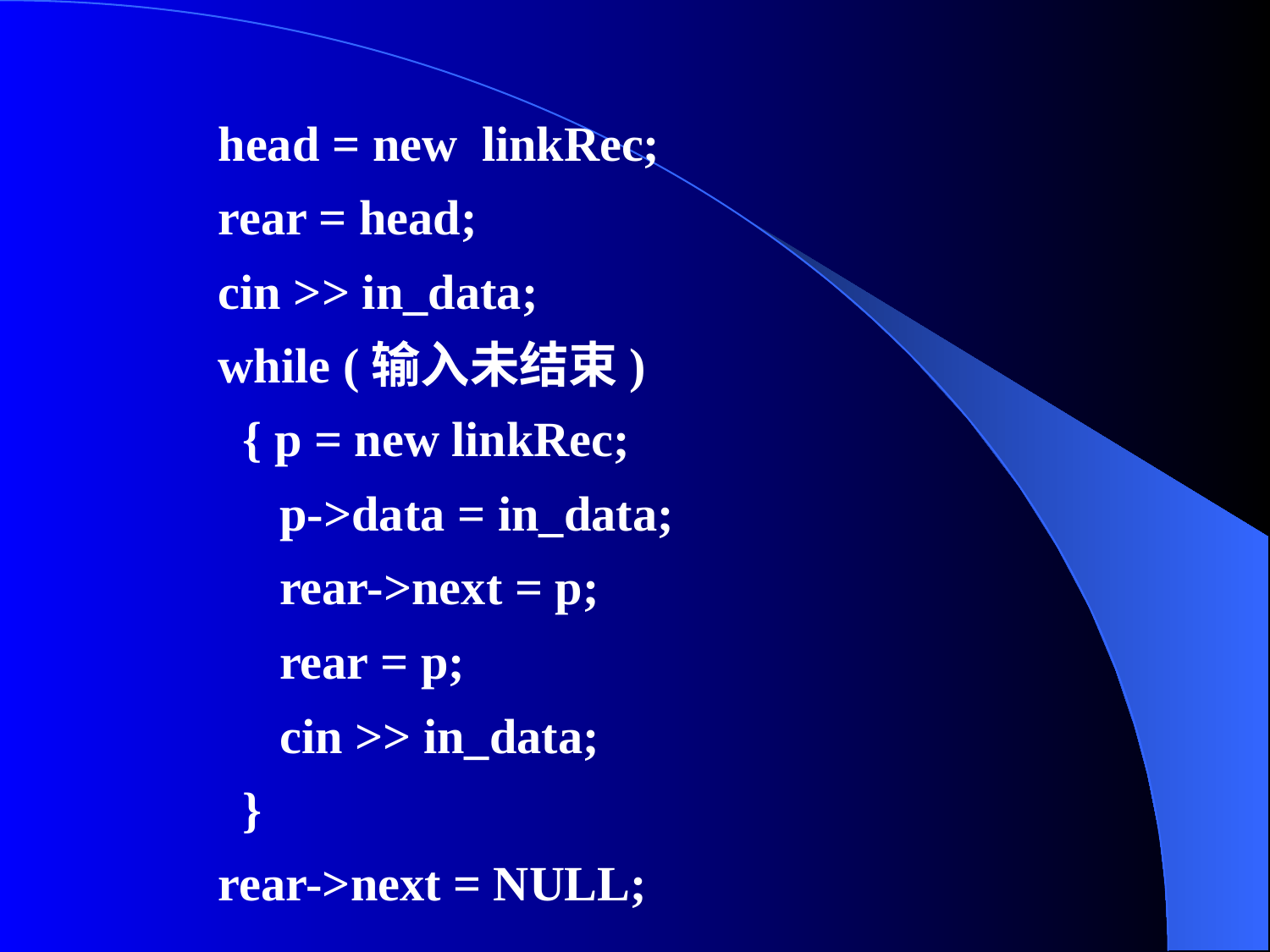

head = new  linkRec;
rear = head;
cin >> in_data;
while (输入未结束)
  { p = new linkRec;
     p->data = in_data;
     rear->next = p;
     rear = p;
     cin >> in_data;
  }
rear->next = NULL;